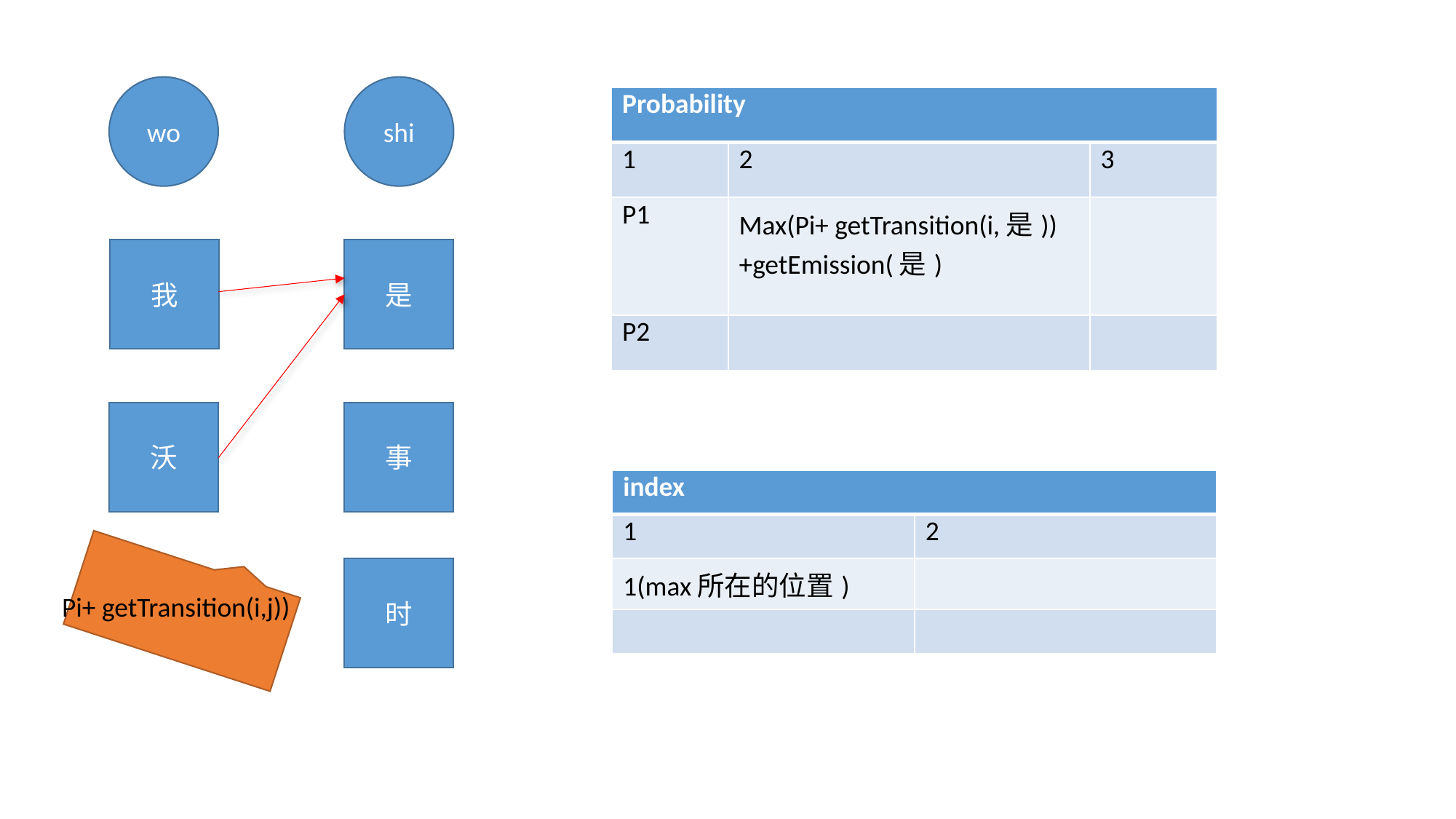

wo
shi
| Probability |  |  |
| --- | --- | --- |
| 1 | 2 | 3 |
| P1 | Max(Pi+ getTransition(i,是)) +getEmission(是) |  |
| P2 |  |  |
#
我
是
沃
事

| index |  |
| --- | --- |
| 1 | 2 |
| 1(max所在的位置) |  |
|  |  |
时

Pi+ getTransition(i,j))